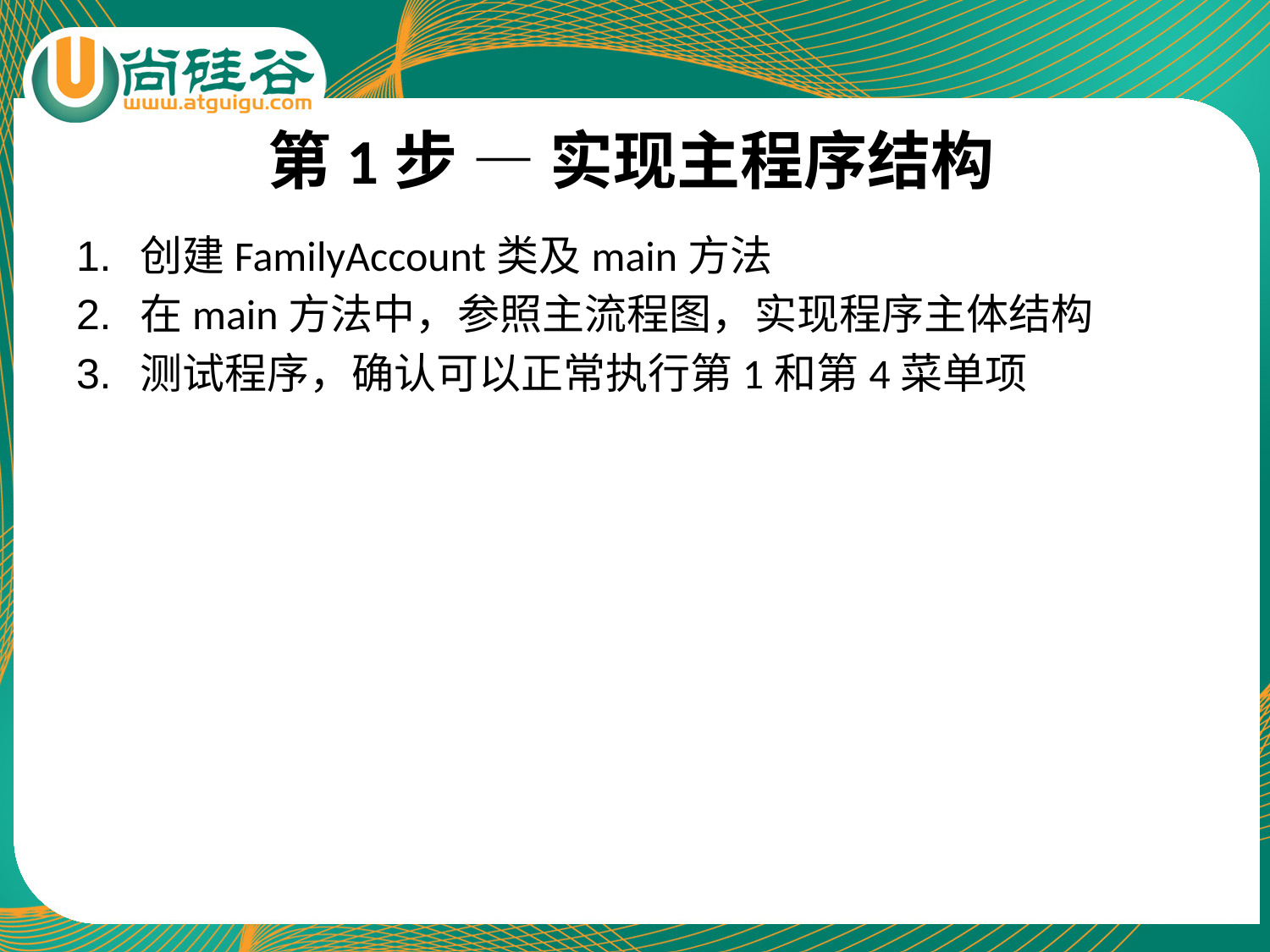

# 第1步 — 实现主程序结构
创建FamilyAccount类及main方法
在main方法中，参照主流程图，实现程序主体结构
测试程序，确认可以正常执行第1和第4菜单项